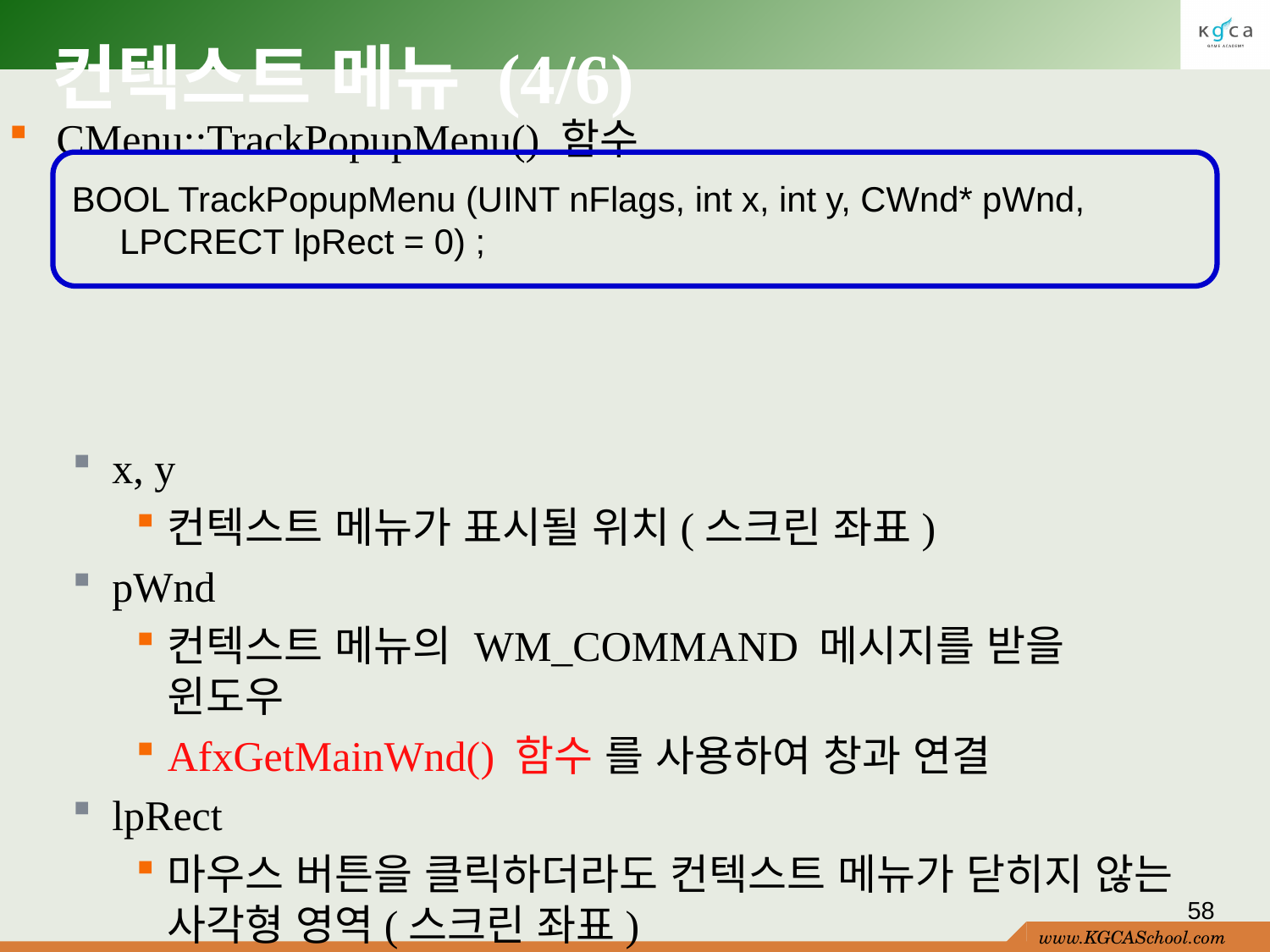

# 컨텍스트 메뉴 (4/6)
CMenu::TrackPopupMenu() 함수

x, y
컨텍스트 메뉴가 표시될 위치(스크린 좌표)
pWnd
컨텍스트 메뉴의 WM_COMMAND 메시지를 받을 윈도우
AfxGetMainWnd() 함수 를 사용하여 창과 연결
lpRect
마우스 버튼을 클릭하더라도 컨텍스트 메뉴가 닫히지 않는 사각형 영역(스크린 좌표)
BOOL TrackPopupMenu (UINT nFlags, int x, int y, CWnd* pWnd, LPCRECT lpRect = 0) ;
58